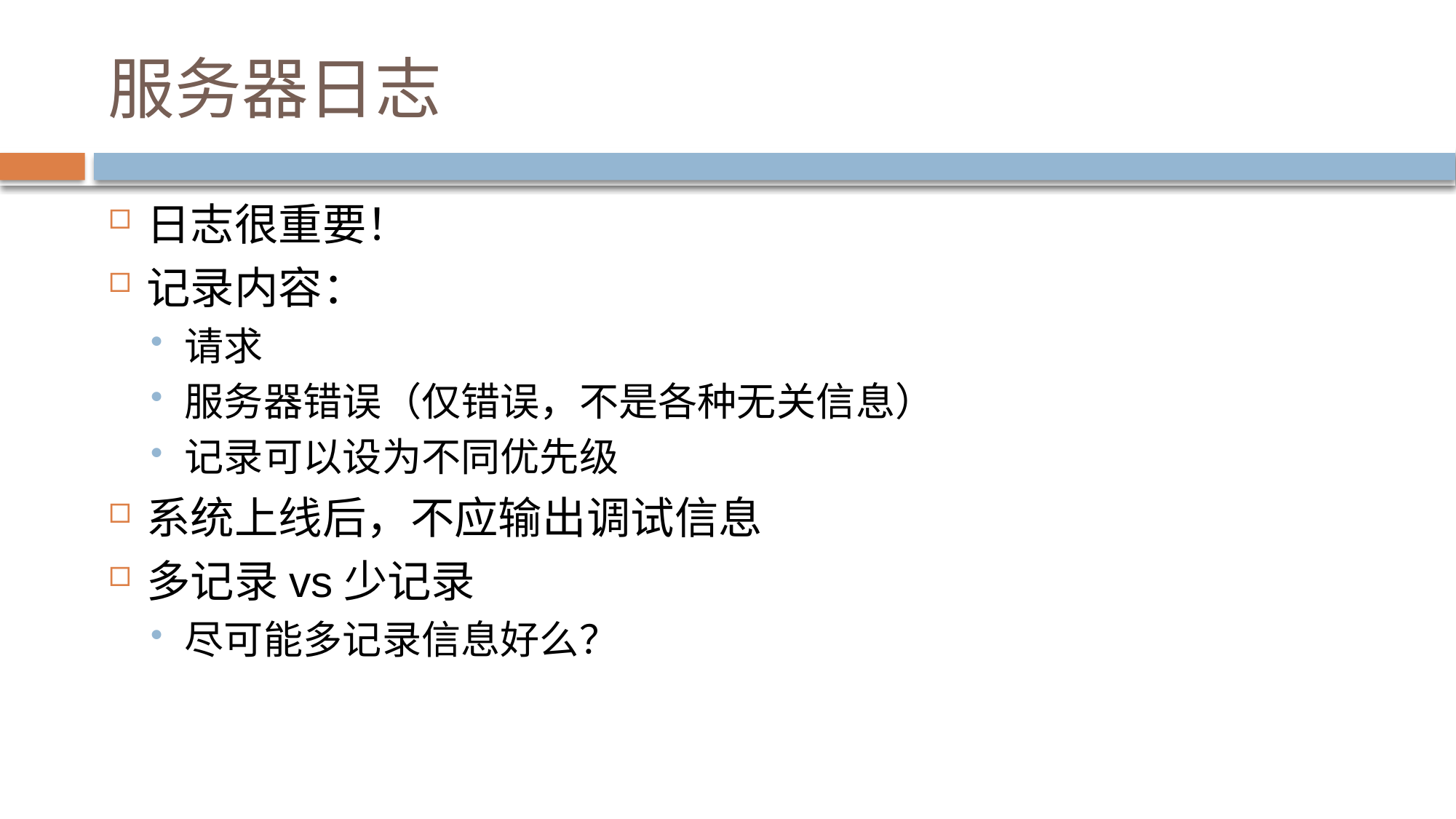

# 服务器日志
日志很重要！
记录内容：
请求
服务器错误（仅错误，不是各种无关信息）
记录可以设为不同优先级
系统上线后，不应输出调试信息
多记录vs少记录
尽可能多记录信息好么？